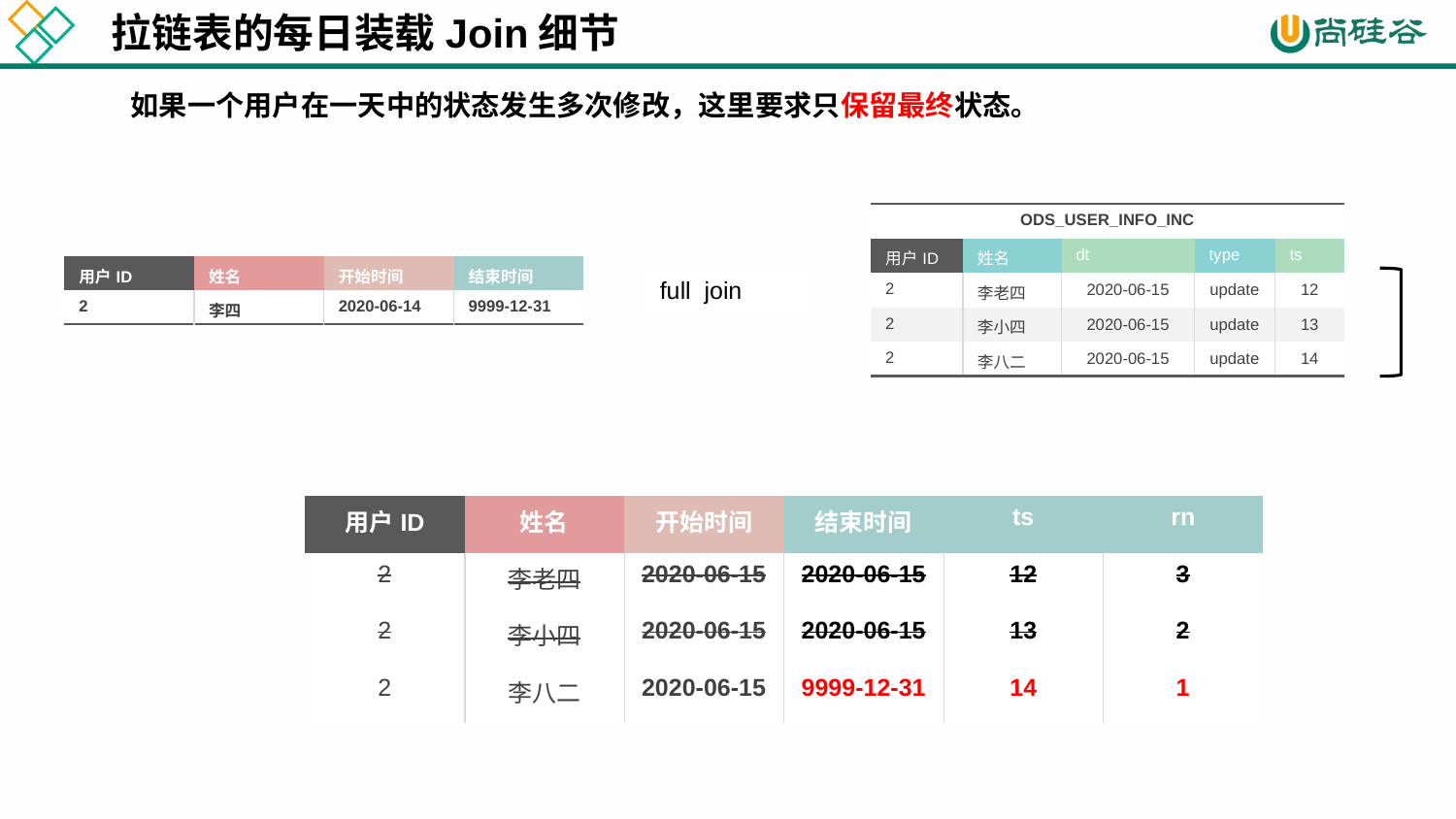

拉链表的每日装载Join细节
如果一个用户在一天中的状态发生多次修改，这里要求只保留最终状态。
| ODS\_USER\_INFO\_INC |  |  |  |  |
| --- | --- | --- | --- | --- |
| 用户ID | 姓名 | dt | type | ts |
| 2 | 李老四 | 2020-06-15 | update | 12 |
| 2 | 李小四 | 2020-06-15 | update | 13 |
| 2 | 李八二 | 2020-06-15 | update | 14 |
| 用户ID | 姓名 | 开始时间 | 结束时间 |
| --- | --- | --- | --- |
| 2 | 李四 | 2020-06-14 | 9999-12-31 |

full  join
| 用户ID | 姓名 | 开始时间 | 结束时间 | ts | rn |
| --- | --- | --- | --- | --- | --- |
| 2 | 李老四 | 2020-06-15 | 2020-06-15 | 12 | 3 |
| 2 | 李小四 | 2020-06-15 | 2020-06-15 | 13 | 2 |
| 2 | 李八二 | 2020-06-15 | 9999-12-31 | 14 | 1 |